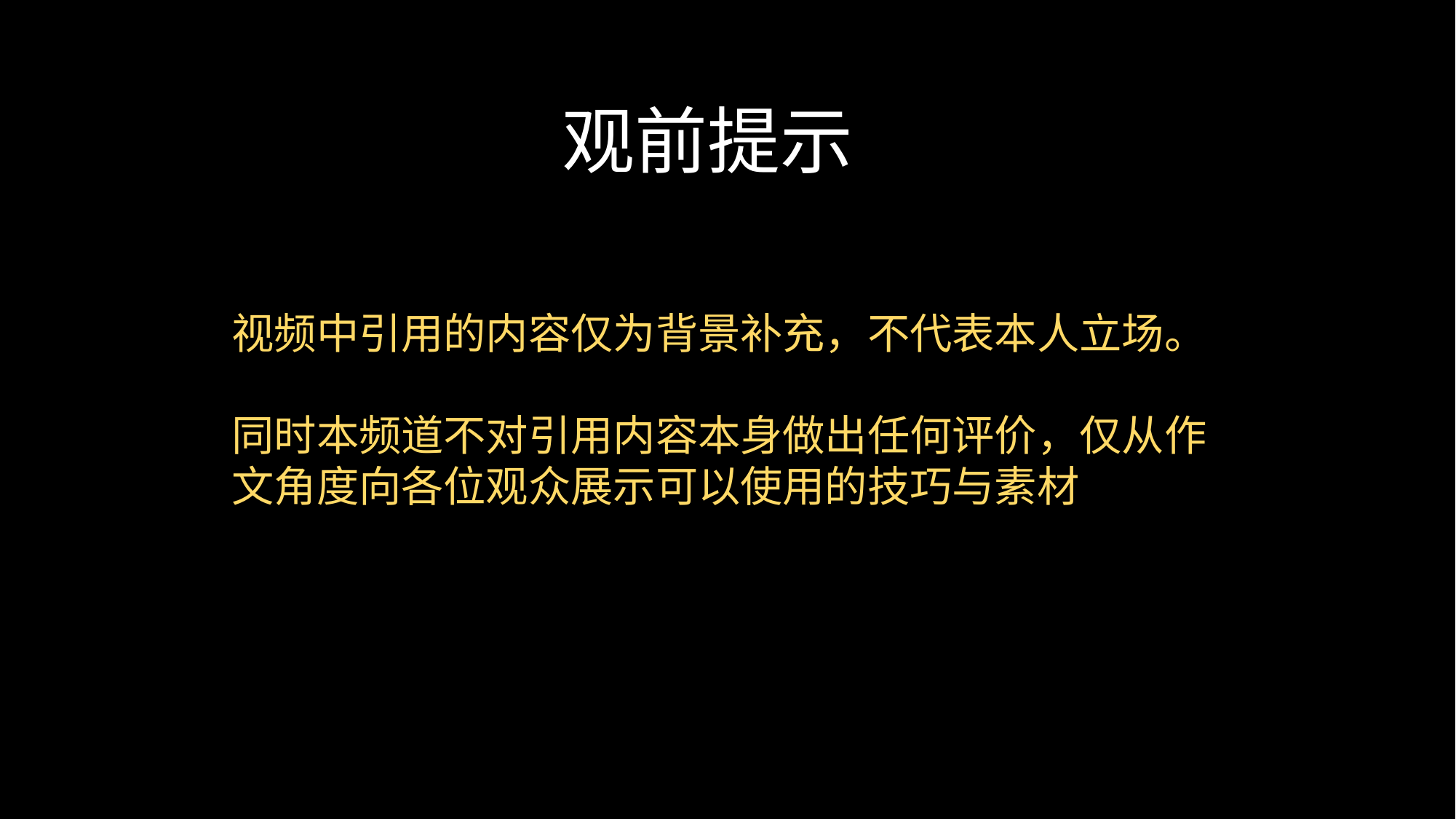

观前提示
视频中引用的内容仅为背景补充，不代表本人立场。

同时本频道不对引用内容本身做出任何评价，仅从作文角度向各位观众展示可以使用的技巧与素材